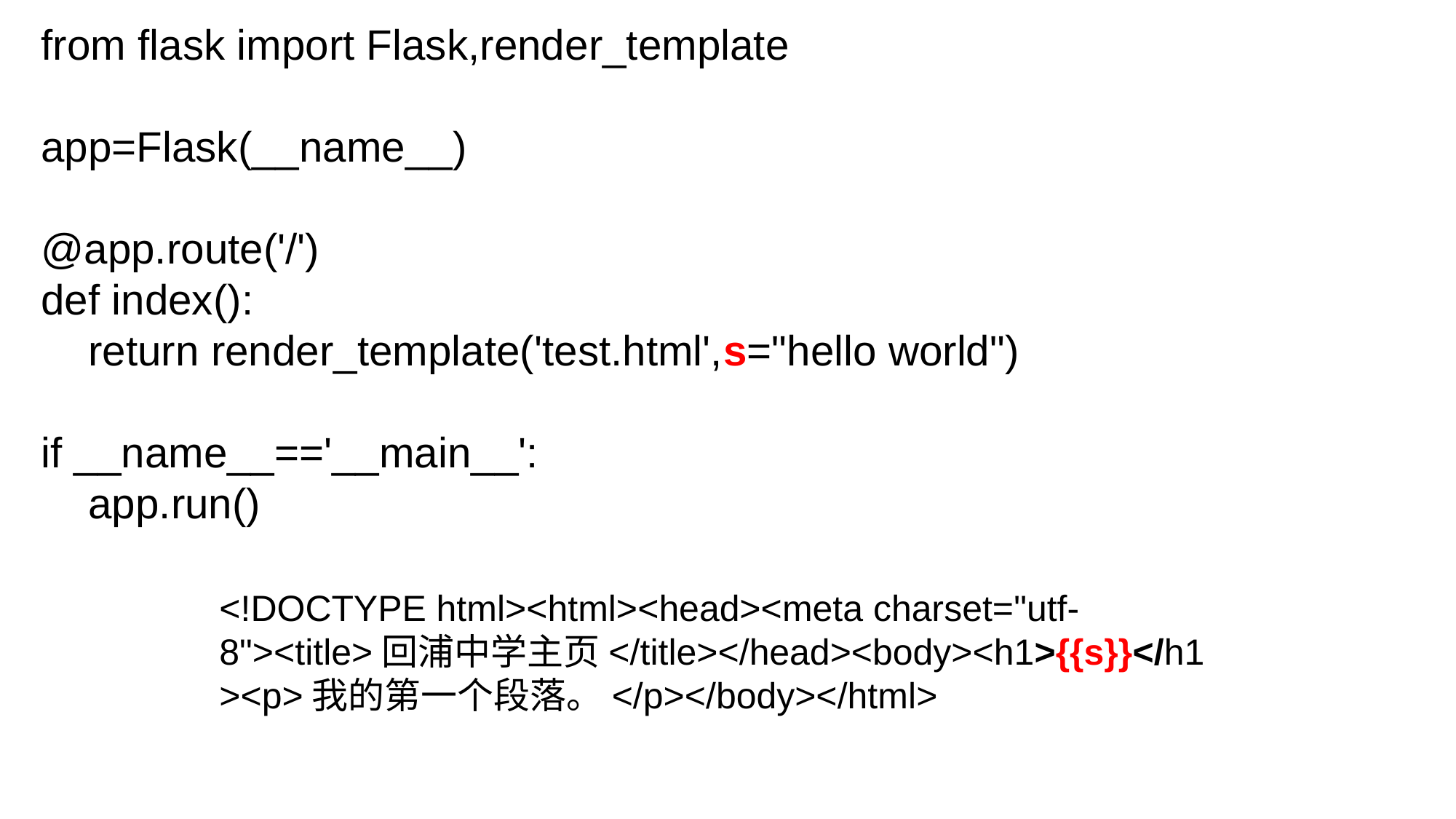

from flask import Flask,render_template

app=Flask(__name__)

@app.route('/')
def index():
    return render_template('test.html',s="hello world")

if __name__=='__main__':
    app.run()
<!DOCTYPE html><html><head><meta charset="utf-8"><title>回浦中学主页</title></head><body><h1>{{s}}</h1><p>我的第一个段落。</p></body></html>